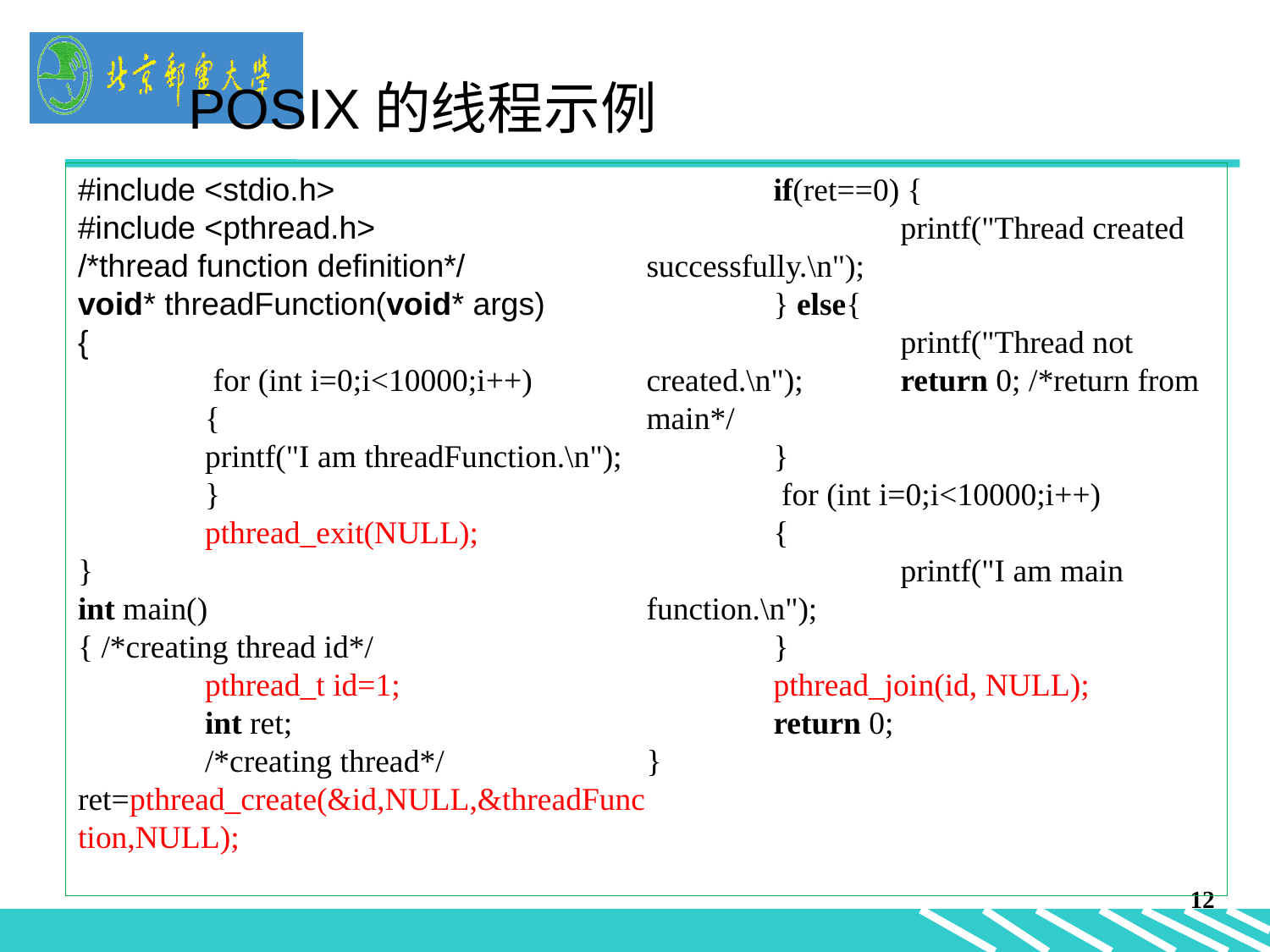

POSIX的线程示例
#include <stdio.h>
#include <pthread.h>
/*thread function definition*/
void* threadFunction(void* args)
{
	 for (int i=0;i<10000;i++)
	{
	printf("I am threadFunction.\n");
	}
	pthread_exit(NULL);
}
int main()
{ /*creating thread id*/
	pthread_t id=1;
	int ret;
	/*creating thread*/ ret=pthread_create(&id,NULL,&threadFunction,NULL);
	if(ret==0) {
		printf("Thread created successfully.\n");
	} else{
		printf("Thread not created.\n"); 	return 0; /*return from main*/
	}
	 for (int i=0;i<10000;i++)
	{
		printf("I am main function.\n");
	}
	pthread_join(id, NULL);
	return 0;
}
12